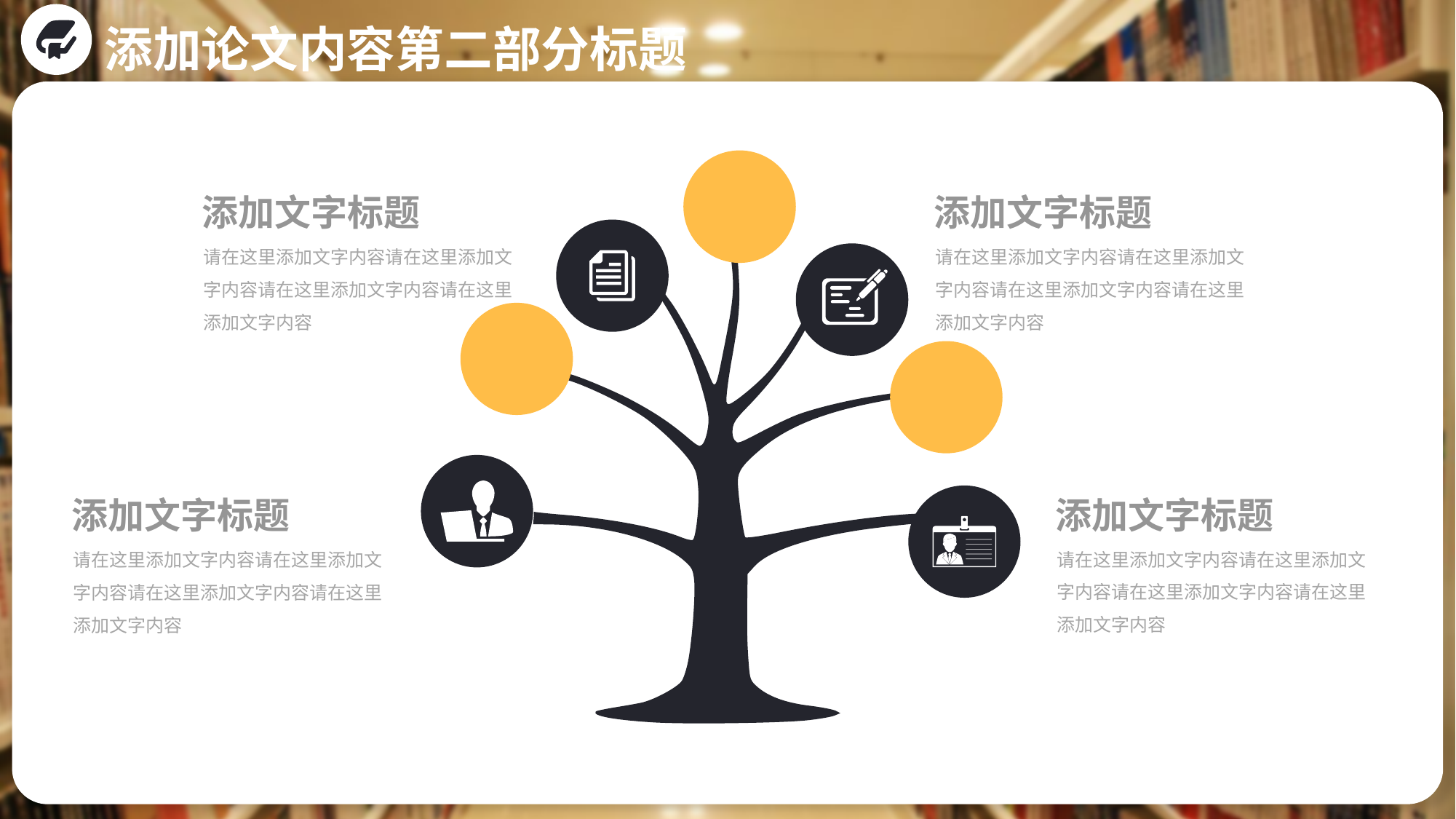

添加论文内容第二部分标题

添加文字标题
添加文字标题

请在这里添加文字内容请在这里添加文字内容请在这里添加文字内容请在这里添加文字内容
请在这里添加文字内容请在这里添加文字内容请在这里添加文字内容请在这里添加文字内容

添加文字标题
添加文字标题

请在这里添加文字内容请在这里添加文字内容请在这里添加文字内容请在这里添加文字内容
请在这里添加文字内容请在这里添加文字内容请在这里添加文字内容请在这里添加文字内容